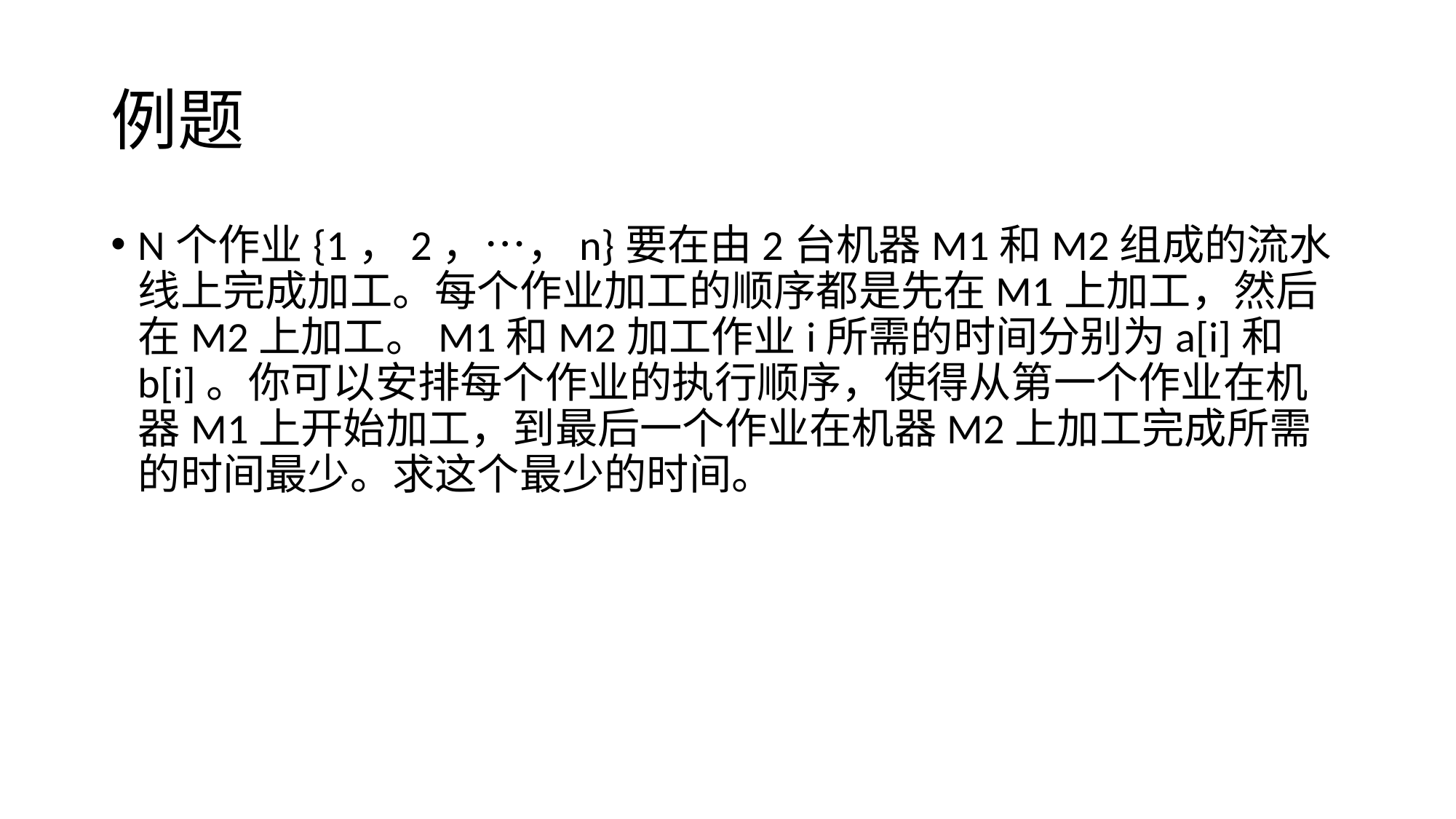

# 例题
N个作业{1，2，…，n}要在由2台机器M1和M2组成的流水线上完成加工。每个作业加工的顺序都是先在M1上加工，然后在M2上加工。M1和M2加工作业i所需的时间分别为a[i]和b[i]。你可以安排每个作业的执行顺序，使得从第一个作业在机器M1上开始加工，到最后一个作业在机器M2上加工完成所需的时间最少。求这个最少的时间。